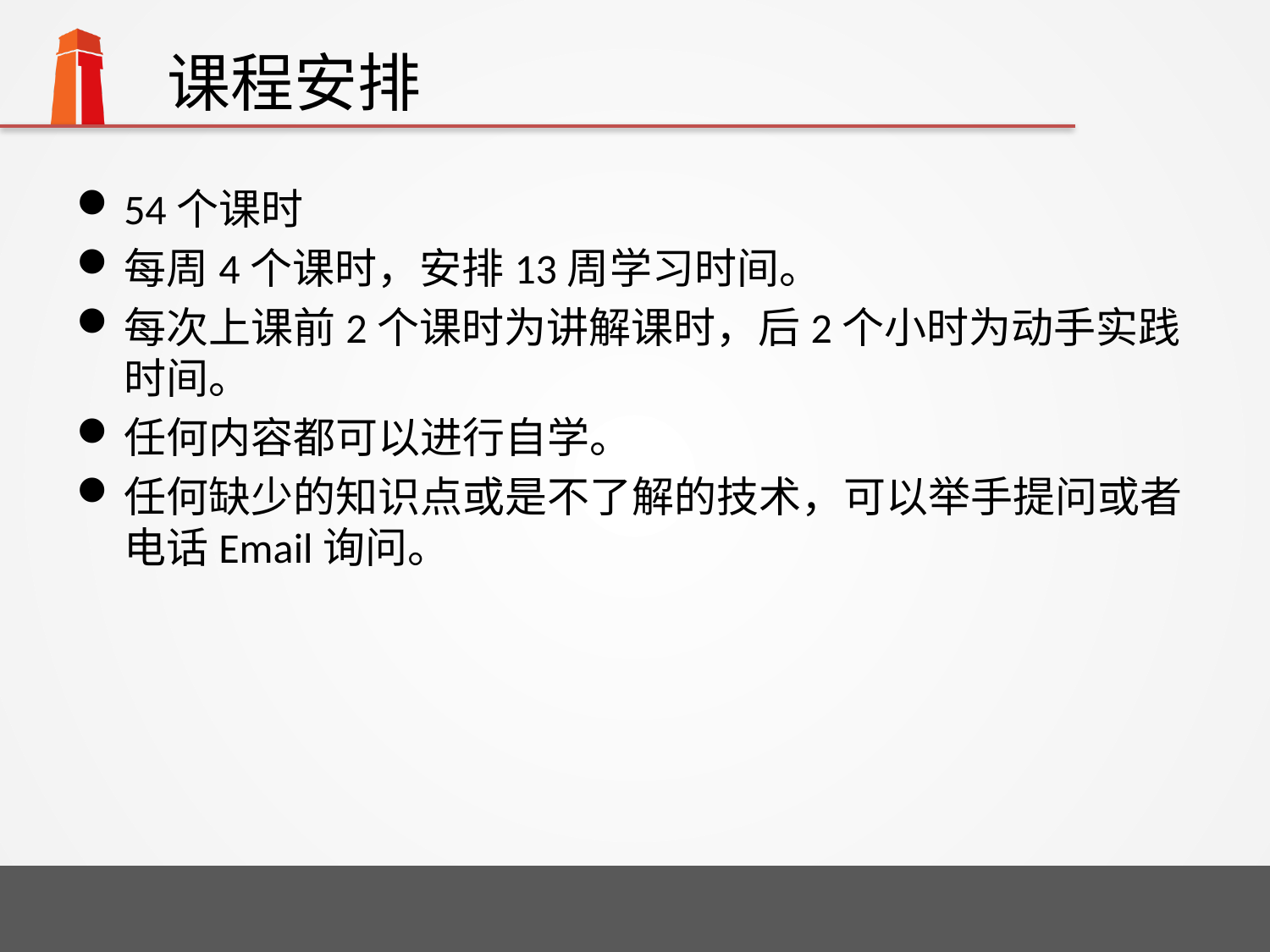

# 课程安排
54个课时
每周4个课时，安排13周学习时间。
每次上课前2个课时为讲解课时，后2个小时为动手实践时间。
任何内容都可以进行自学。
任何缺少的知识点或是不了解的技术，可以举手提问或者电话Email询问。